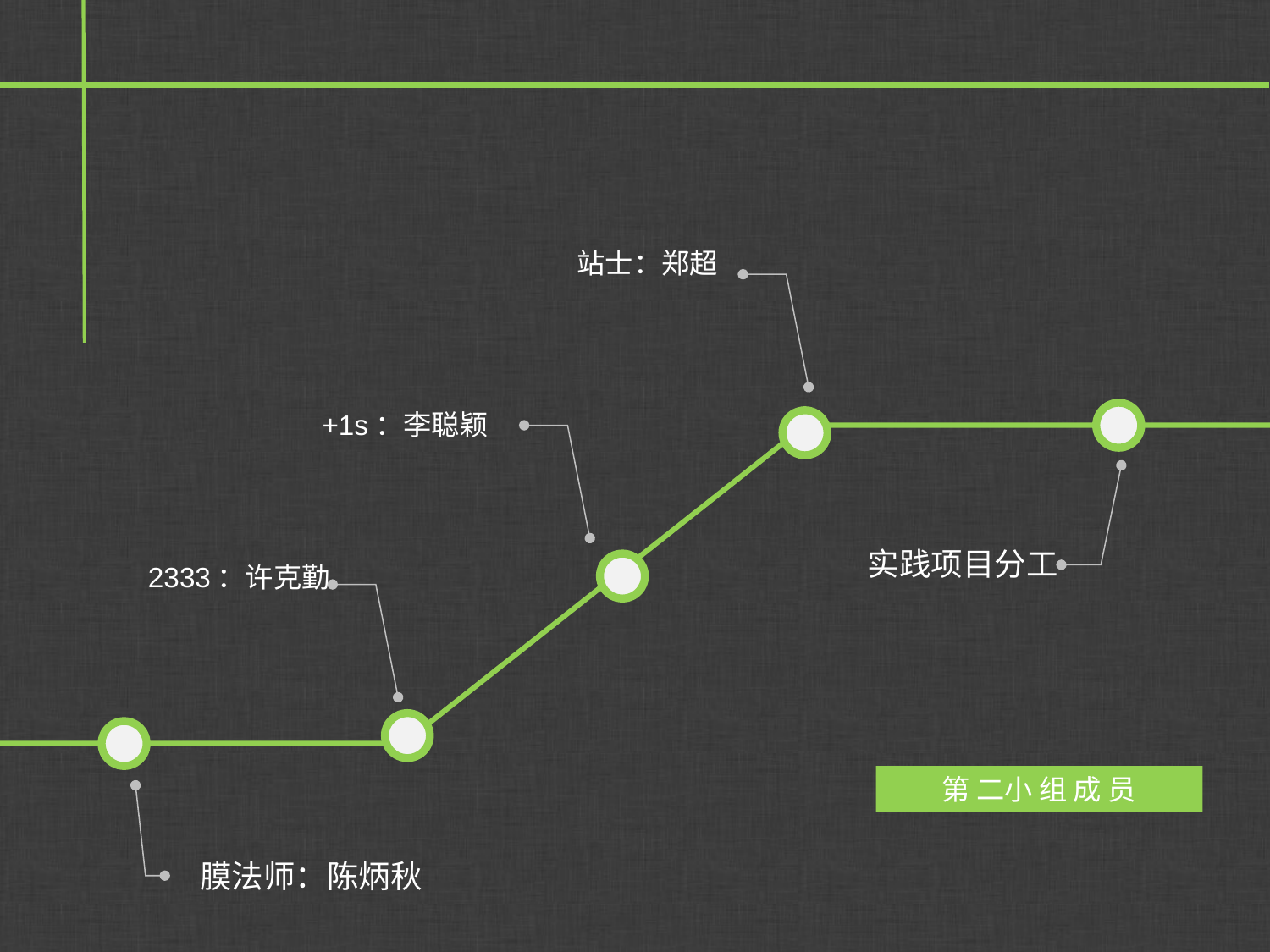

站士：郑超

+1s：李聪颖

实践项目分工
2333：许克勤

第 二小 组 成 员

膜法师：陈炳秋